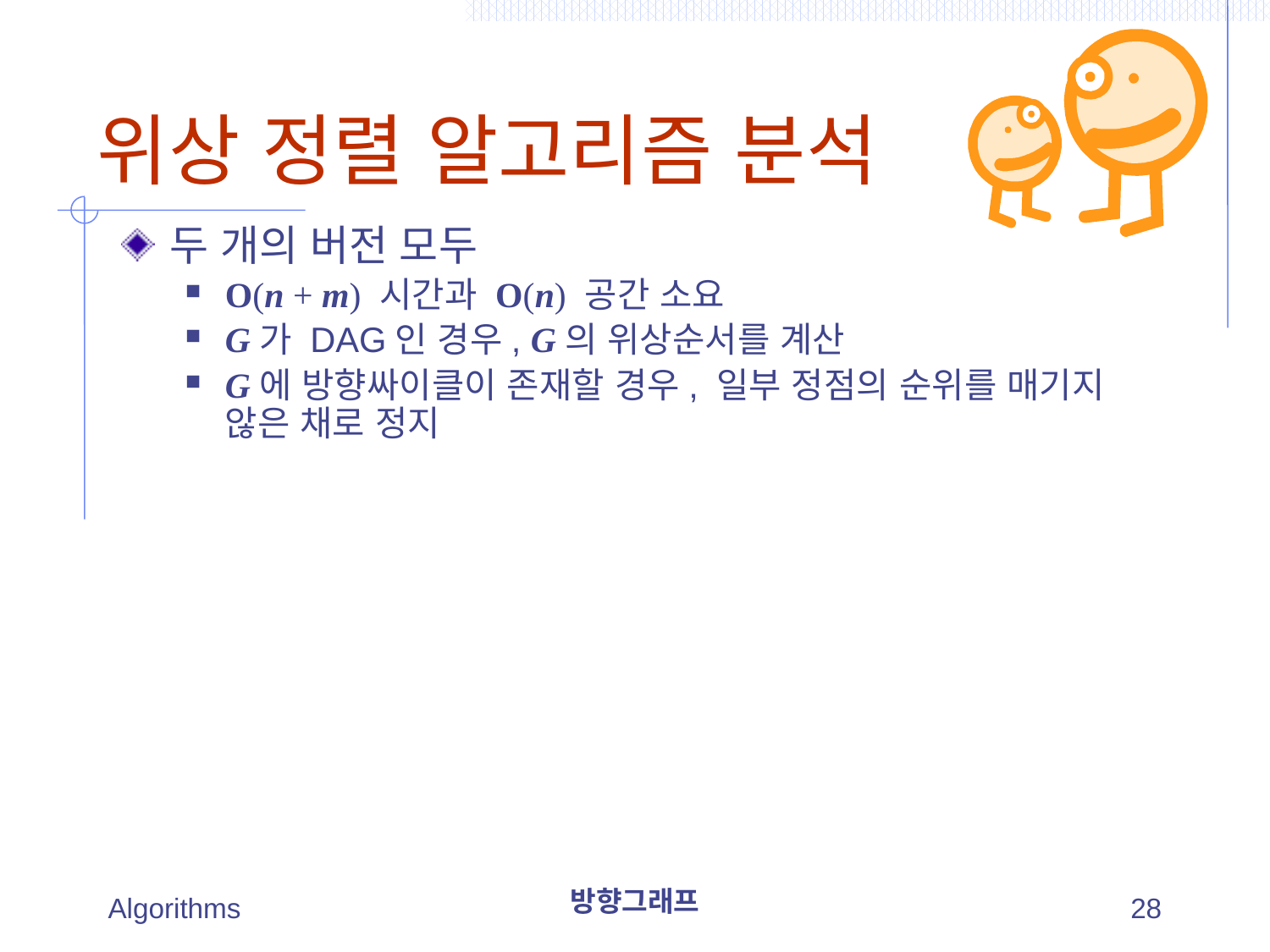

# 위상 정렬 알고리즘 분석
두 개의 버전 모두
O(n + m) 시간과 O(n) 공간 소요
G가 DAG인 경우, G의 위상순서를 계산
G에 방향싸이클이 존재할 경우, 일부 정점의 순위를 매기지 않은 채로 정지
Algorithms
방향그래프
28